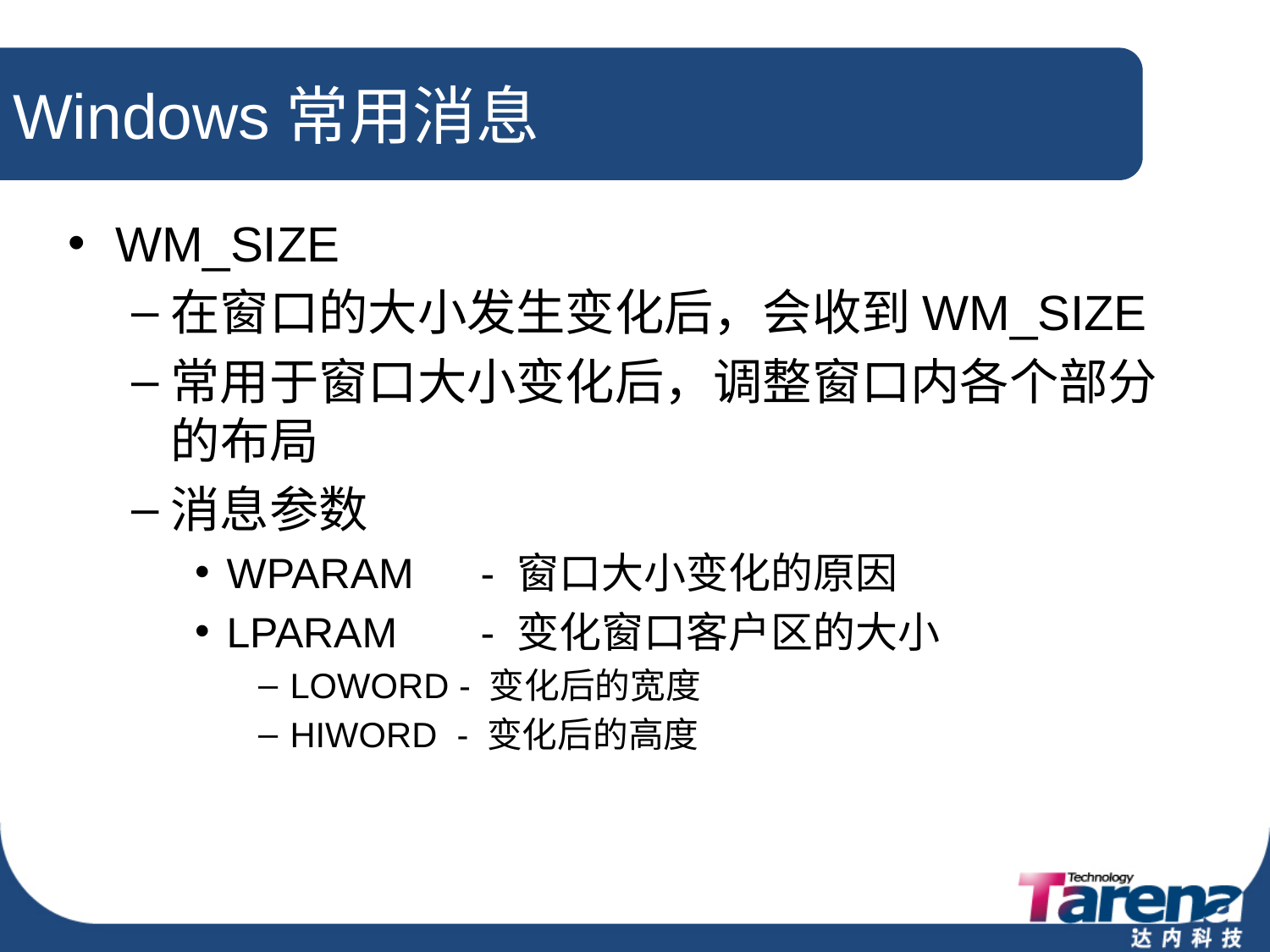

# Windows常用消息
WM_SIZE
在窗口的大小发生变化后，会收到WM_SIZE
常用于窗口大小变化后，调整窗口内各个部分的布局
消息参数
WPARAM	- 窗口大小变化的原因
LPARAM	- 变化窗口客户区的大小
LOWORD - 变化后的宽度
HIWORD  - 变化后的高度